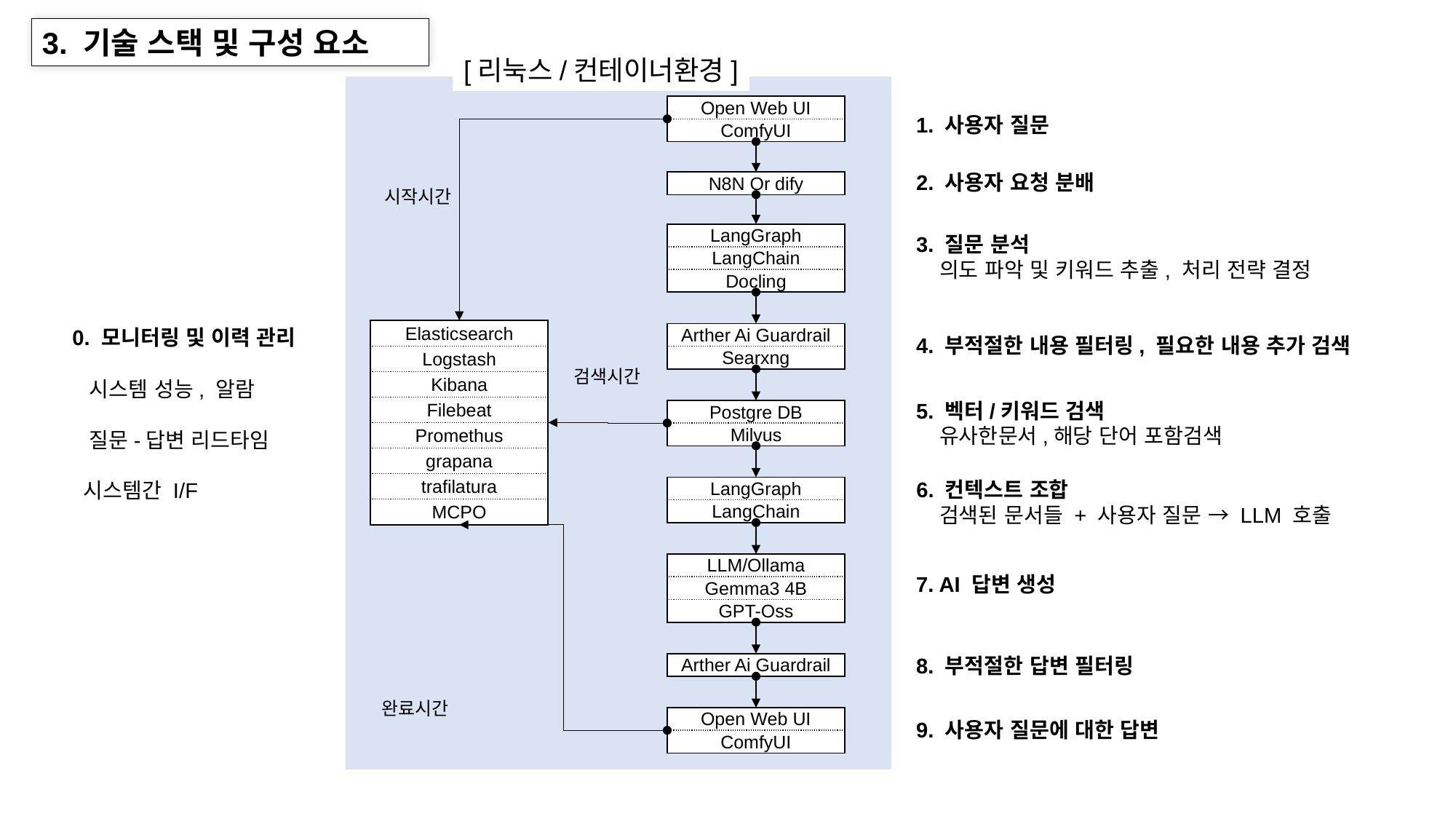

3. 기술 스택 및 구성 요소
[리눅스/컨테이너환경]

| Open Web UI |
| --- |
| ComfyUI |
1. 사용자 질문
2. 사용자 요청 분배
| N8N Or dify |
| --- |
시작시간
| LangGraph |
| --- |
| LangChain |
| Docling |
3. 질문 분석
   의도 파악 및 키워드 추출, 처리 전략 결정
0. 모니터링 및 이력 관리

  시스템 성능, 알람

  질문-답변 리드타임

 시스템간 I/F
| Elasticsearch |
| --- |
| Logstash |
| Kibana |
| Filebeat |
| Promethus |
| grapana |
| trafilatura |
| MCPO |
| Arther Ai Guardrail |
| --- |
| Searxng |
4. 부적절한 내용 필터링, 필요한 내용 추가 검색
검색시간
5. 벡터/키워드 검색
   유사한문서,해당 단어 포함검색
| Postgre DB |
| --- |
| Milvus |
6. 컨텍스트 조합
   검색된 문서들 + 사용자 질문 → LLM 호출
| LangGraph |
| --- |
| LangChain |
| LLM/Ollama |
| --- |
| Gemma3 4B |
| GPT-Oss |
7. AI 답변 생성
8. 부적절한 답변 필터링
| Arther Ai Guardrail |
| --- |
완료시간
| Open Web UI |
| --- |
| ComfyUI |
9. 사용자 질문에 대한 답변